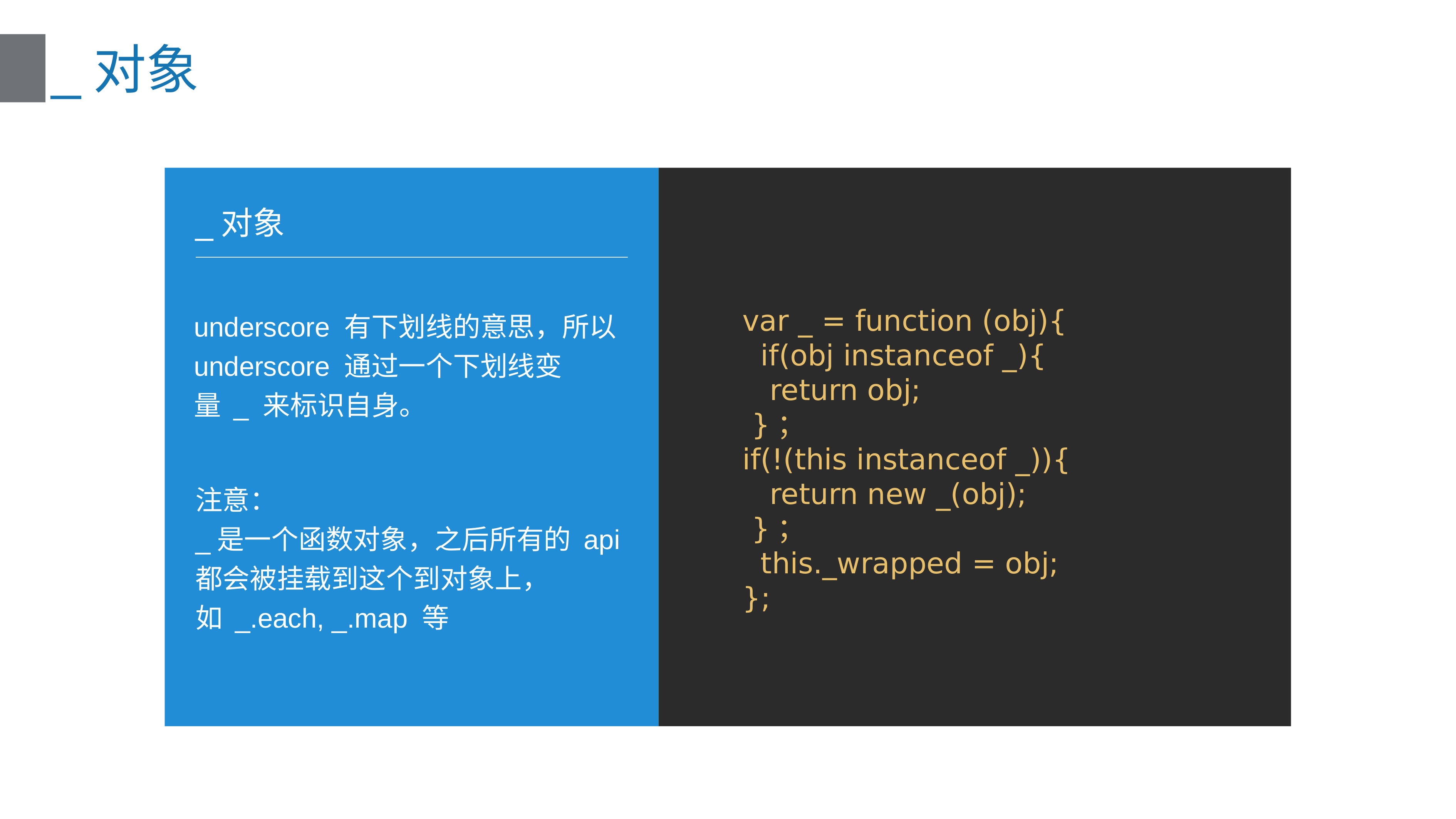

# _对象

_对象

2级DOM中增加定义了DOM事件模型的概念。

“DOM2级事件”规定的事件流包括3个阶段：事件捕获阶段、处于目标阶段和事件冒泡阶段。首先发生的是事件捕获，然后处于目标阶段，最后才事件冒泡。
underscore 有下划线的意思，所以 underscore 通过一个下划线变量 _ 来标识自身。
var _ = function (obj){
  if(obj instanceof _){
   return obj;
 }；
if(!(this instanceof _)){
   return new _(obj);
 }；
  this._wrapped = obj;
};
注意：
_是一个函数对象，之后所有的 api 都会被挂载到这个到对象上，如 _.each, _.map 等